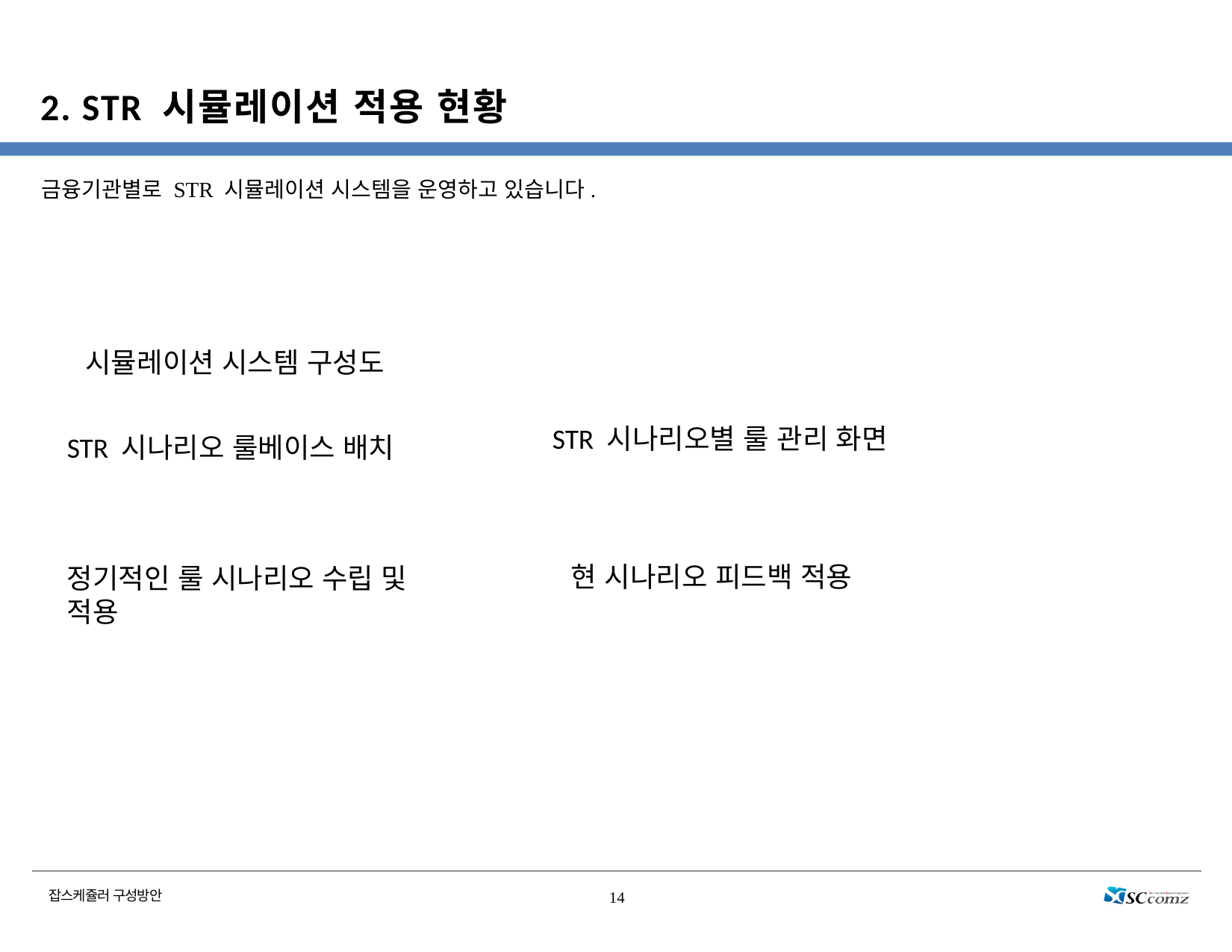

# 2. STR 시뮬레이션 적용 현황

금융기관별로 STR 시뮬레이션 시스템을 운영하고 있습니다.
시뮬레이션 시스템 구성도
STR 시나리오별 룰 관리 화면
STR 시나리오 룰베이스 배치
현 시나리오 피드백 적용
정기적인 룰 시나리오 수립 및 적용